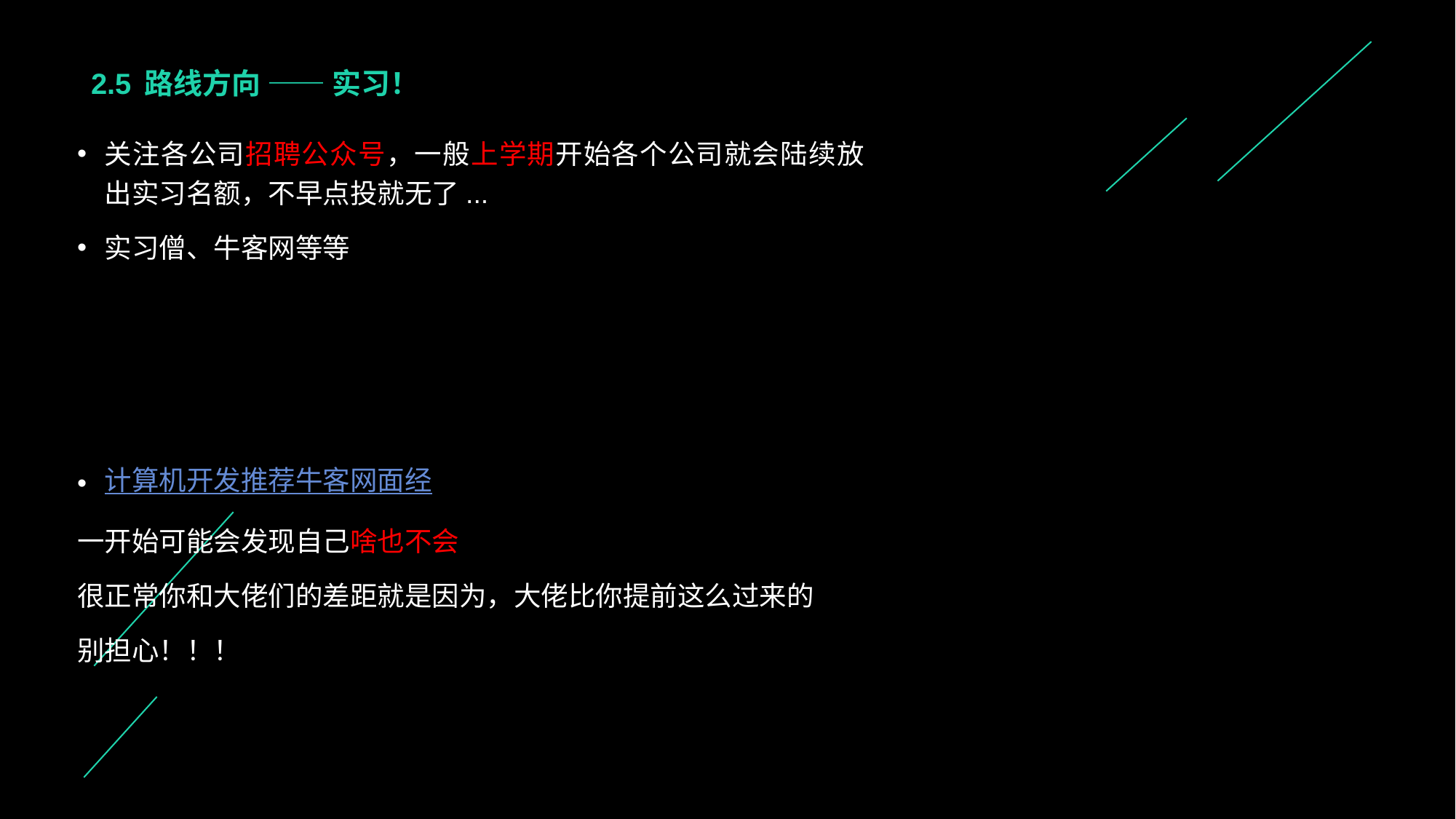

# 2.5 路线方向 —— 实习！
关注各公司招聘公众号，一般上学期开始各个公司就会陆续放出实习名额，不早点投就无了...
实习僧、牛客网等等
计算机开发推荐牛客网面经
一开始可能会发现自己啥也不会
很正常你和大佬们的差距就是因为，大佬比你提前这么过来的
别担心！！！